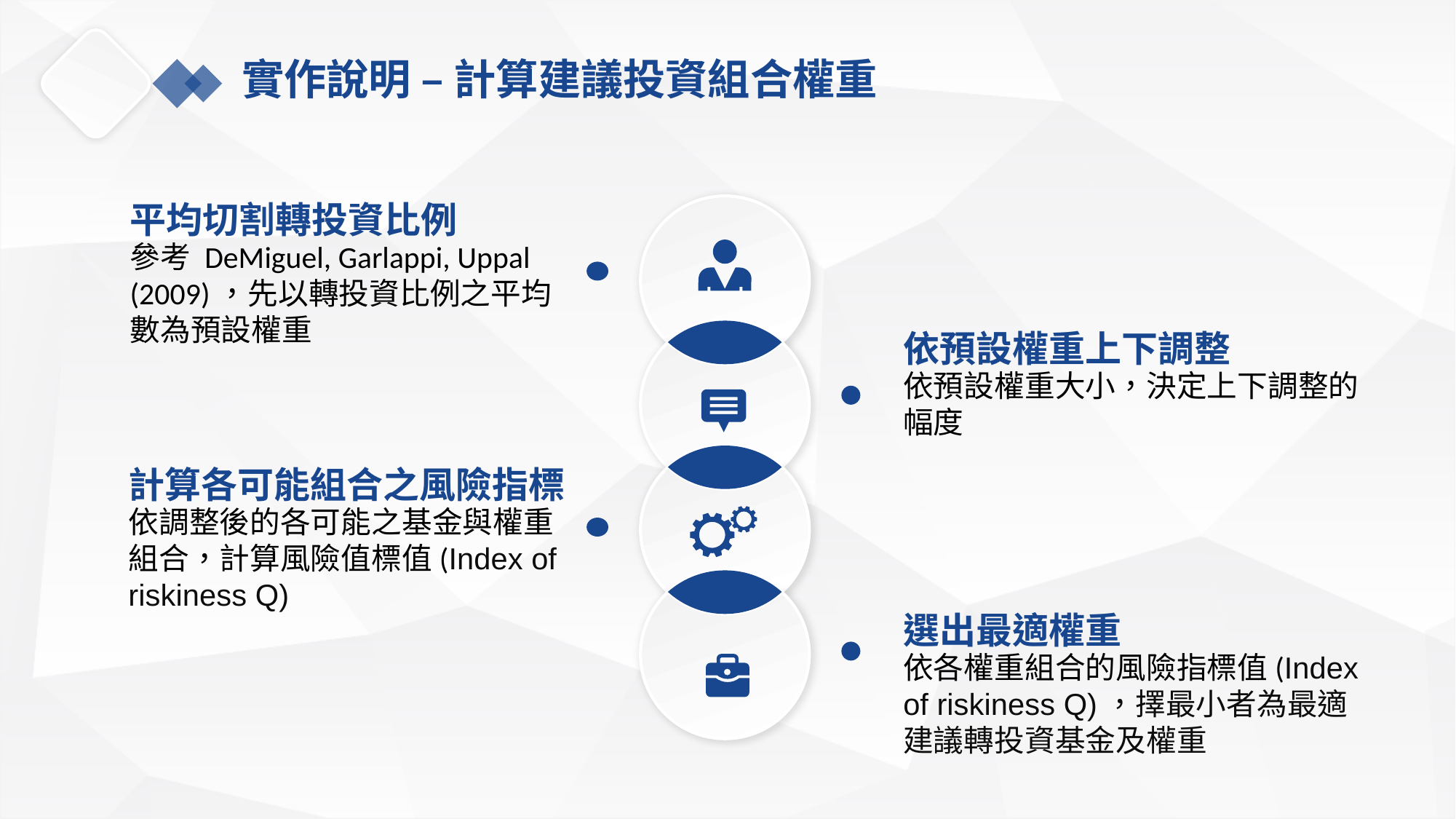

實作說明 – 計算建議投資組合權重

平均切割轉投資比例
參考 DeMiguel, Garlappi, Uppal (2009)，先以轉投資比例之平均數為預設權重

依預設權重上下調整
依預設權重大小，決定上下調整的幅度

計算各可能組合之風險指標
依調整後的各可能之基金與權重組合，計算風險值標值(Index of riskiness Q)

選出最適權重
依各權重組合的風險指標值(Index of riskiness Q)，擇最小者為最適建議轉投資基金及權重